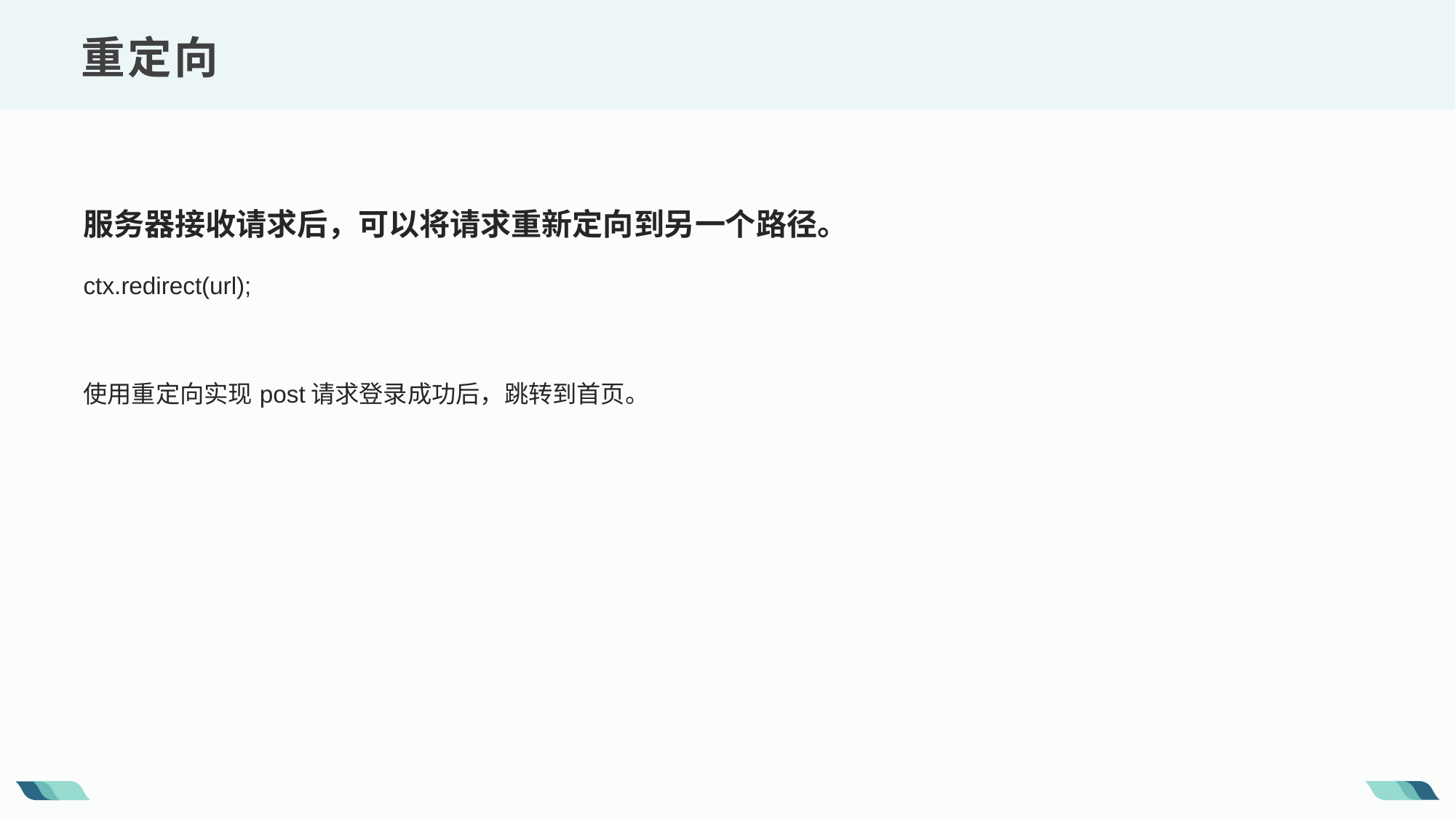

重定向
服务器接收请求后，可以将请求重新定向到另一个路径。
ctx.redirect(url);

使用重定向实现post请求登录成功后，跳转到首页。